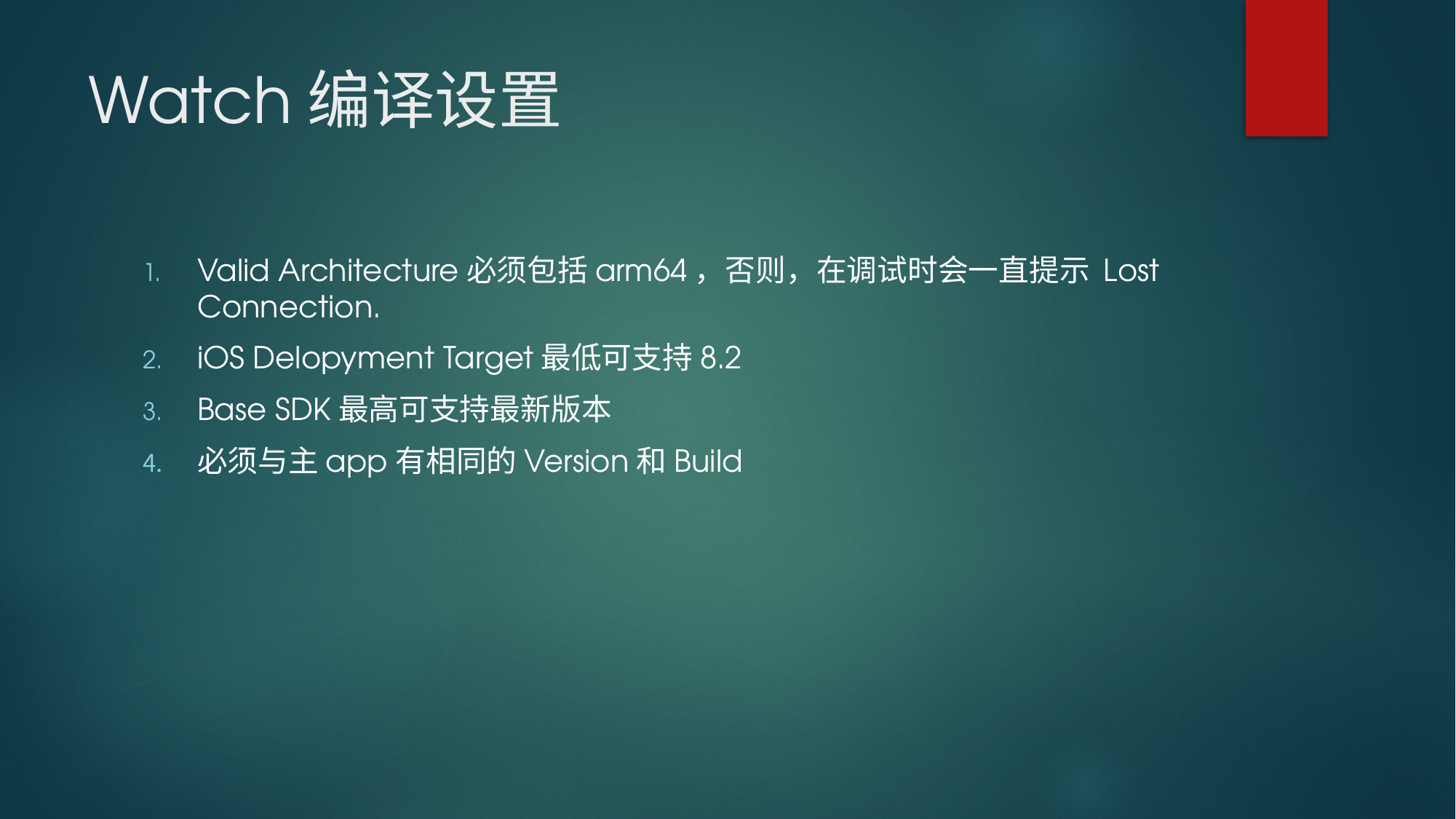

# Watch编译设置
Valid Architecture必须包括arm64，否则，在调试时会一直提示 Lost Connection.
iOS Delopyment Target最低可支持8.2
Base SDK最高可支持最新版本
必须与主app有相同的Version和Build